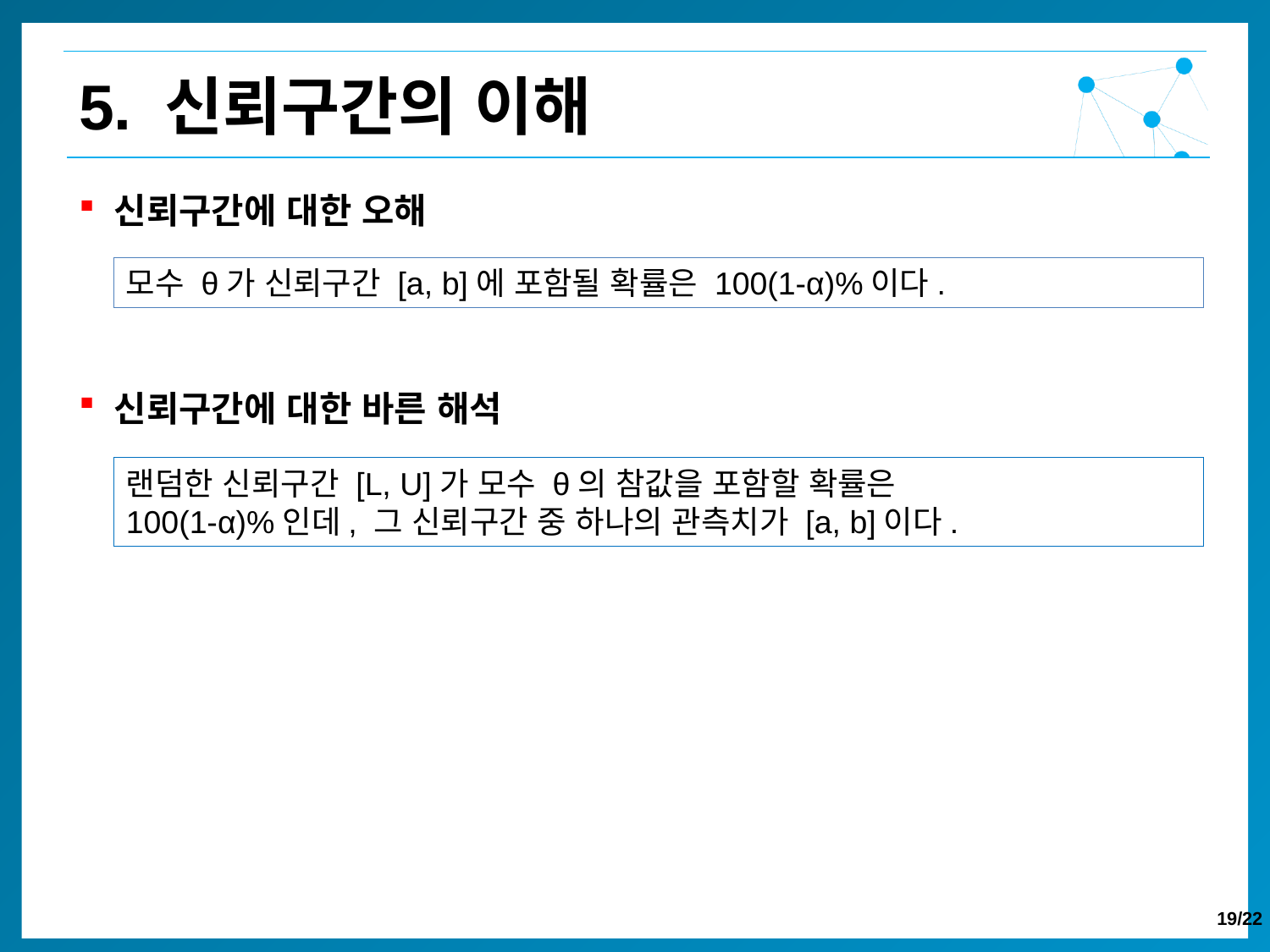

5. 신뢰구간의 이해
신뢰구간에 대한 오해

신뢰구간에 대한 바른 해석

모수 θ가 신뢰구간 [a, b]에 포함될 확률은 100(1-α)%이다.
랜덤한 신뢰구간 [L, U]가 모수 θ의 참값을 포함할 확률은
100(1-α)%인데, 그 신뢰구간 중 하나의 관측치가 [a, b]이다.